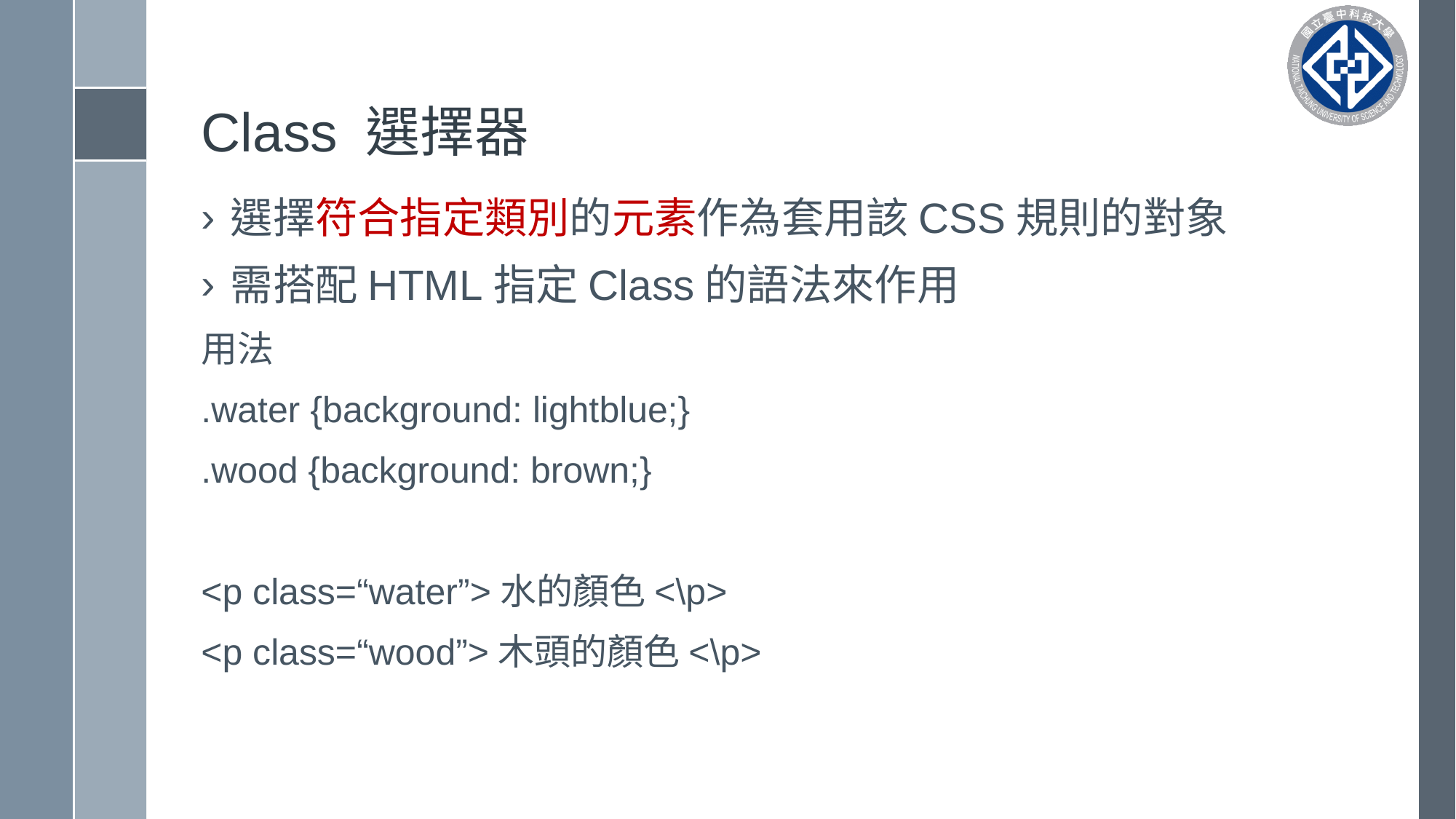

# Class 選擇器
選擇符合指定類別的元素作為套用該CSS規則的對象
需搭配HTML指定Class的語法來作用
用法
.water {background: lightblue;}
.wood {background: brown;}

<p class=“water”>水的顏色<\p>
<p class=“wood”>木頭的顏色<\p>